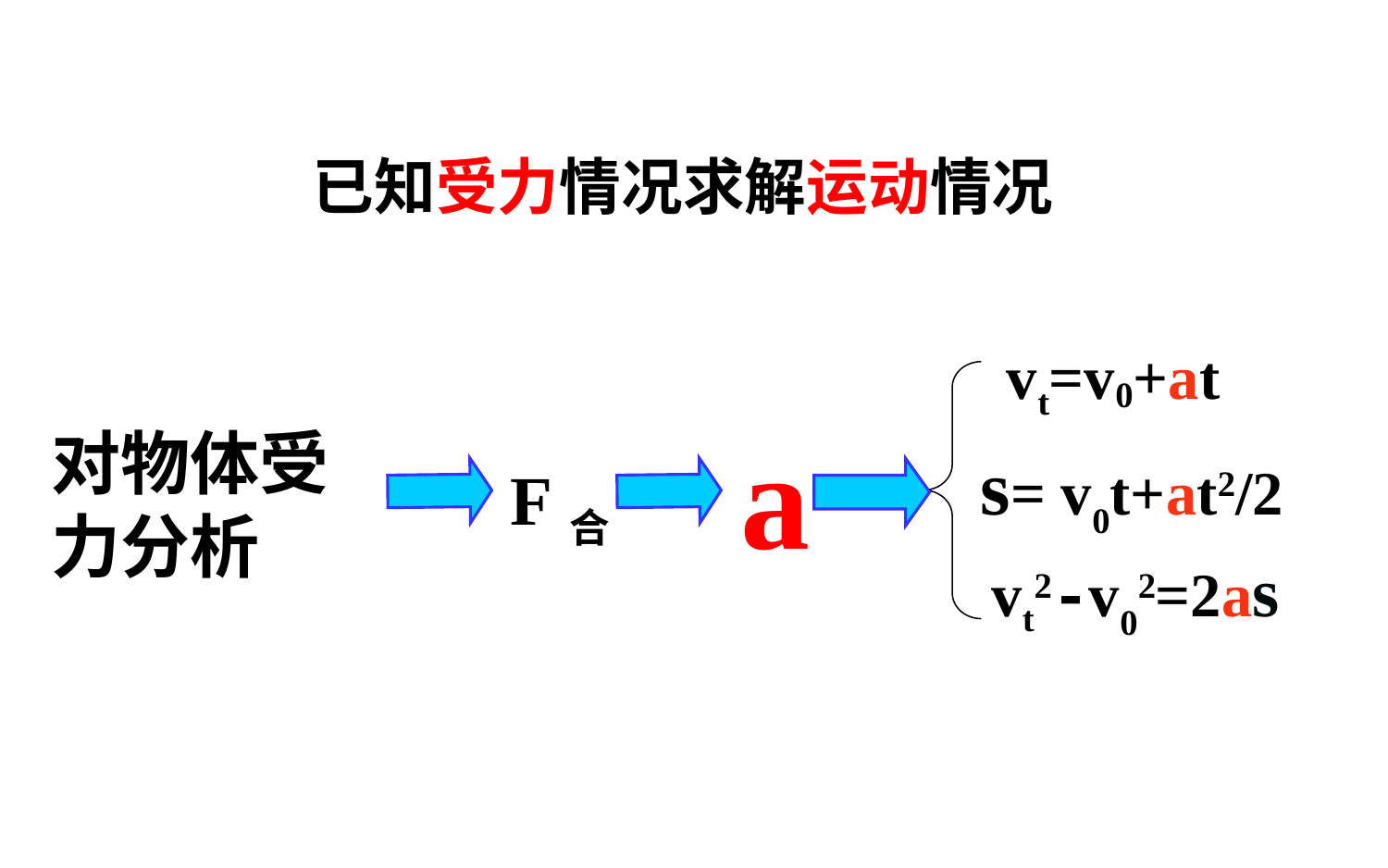

已知受力情况求解运动情况
vt=v0+at

s= v0t+at2/2
vt2-v02=2as
a
对物体受力分析
F合